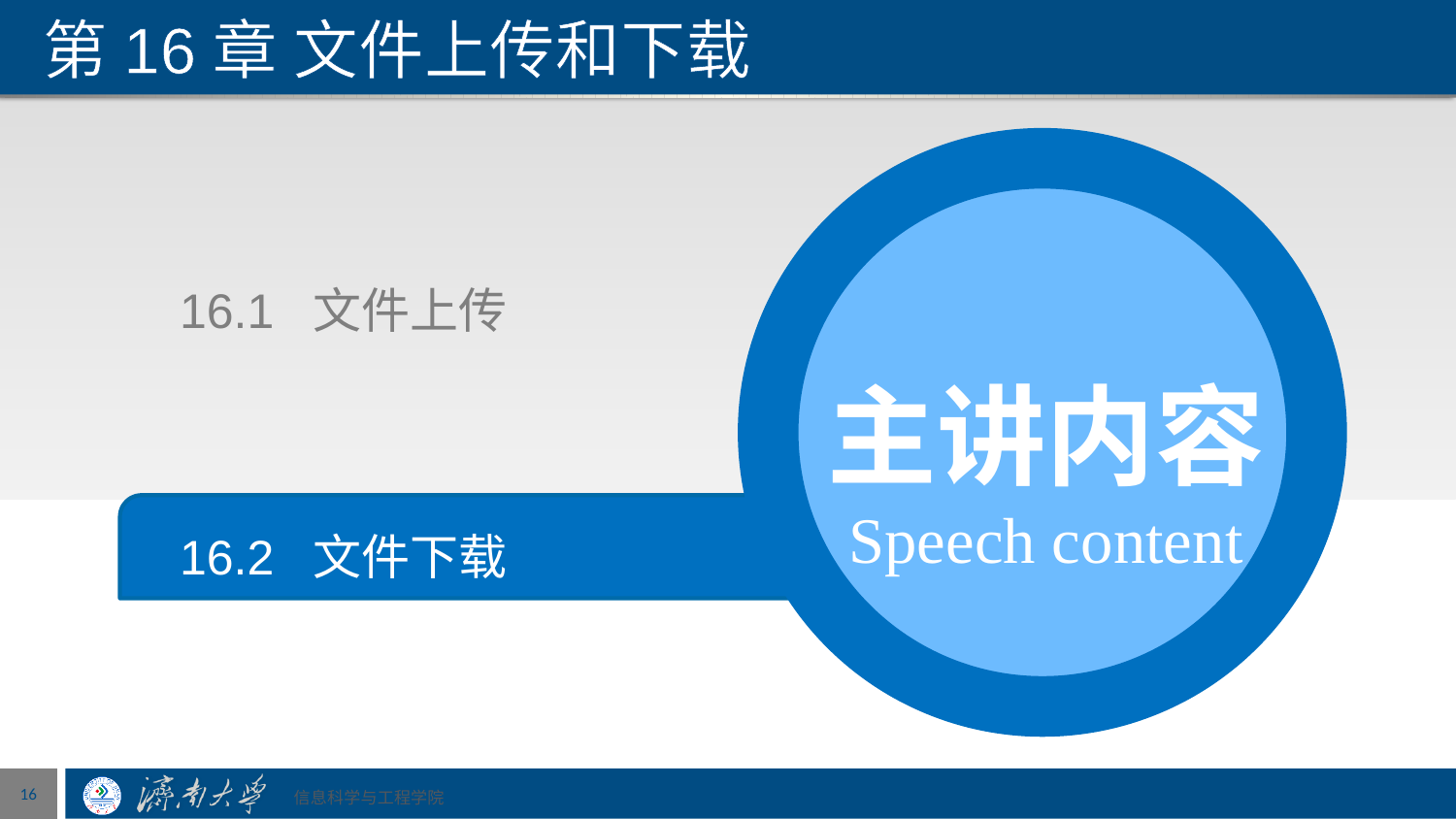

# 第16章 文件上传和下载

主讲内容
Speech content

16.1  文件上传
16.2  文件下载